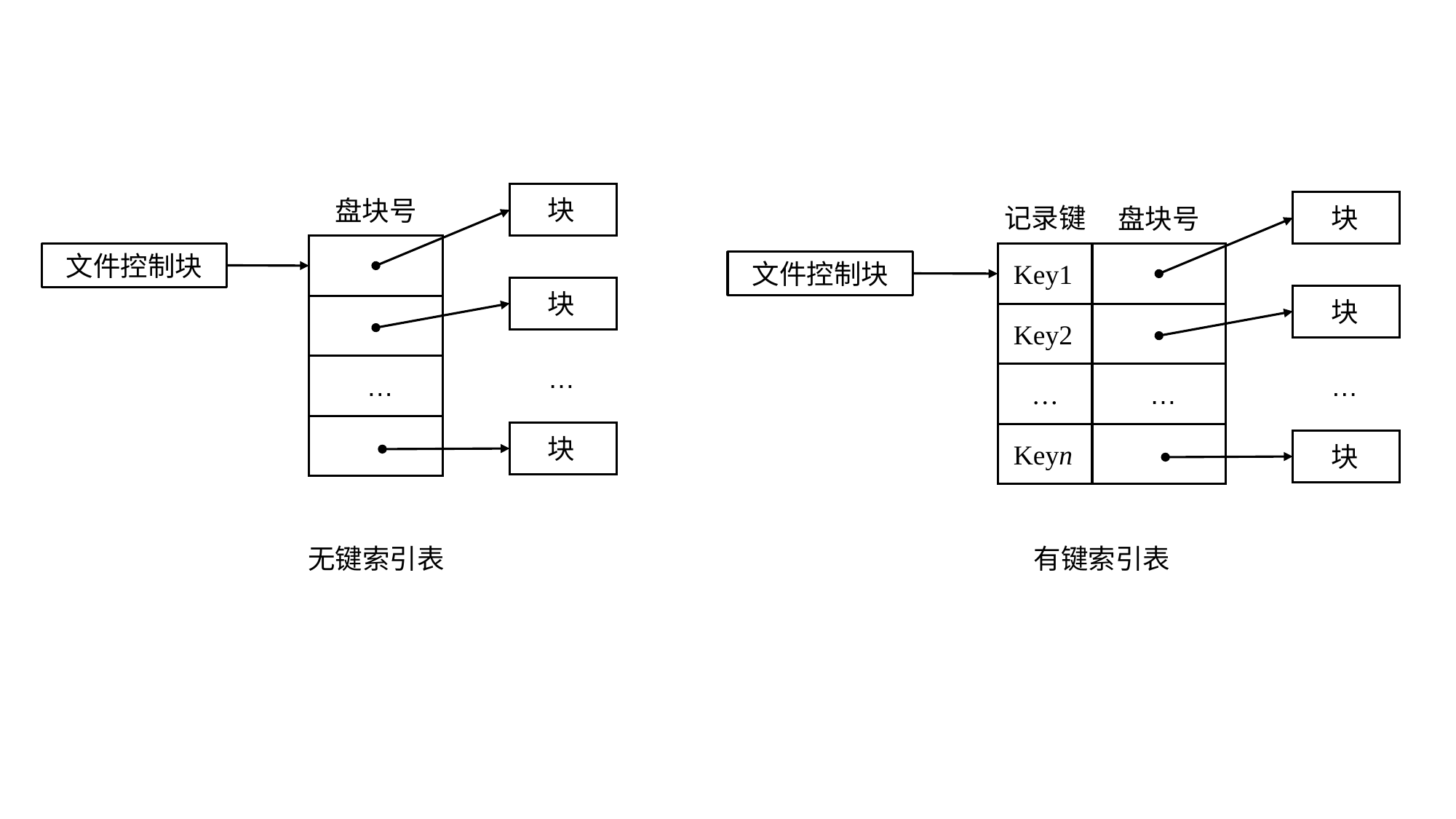

块
盘块号

记录键
块
盘块号

文件控制块

文件控制块
Key1

块

块

Key2

…
…

…
…
…

块

Keyn
块
无键索引表
有键索引表